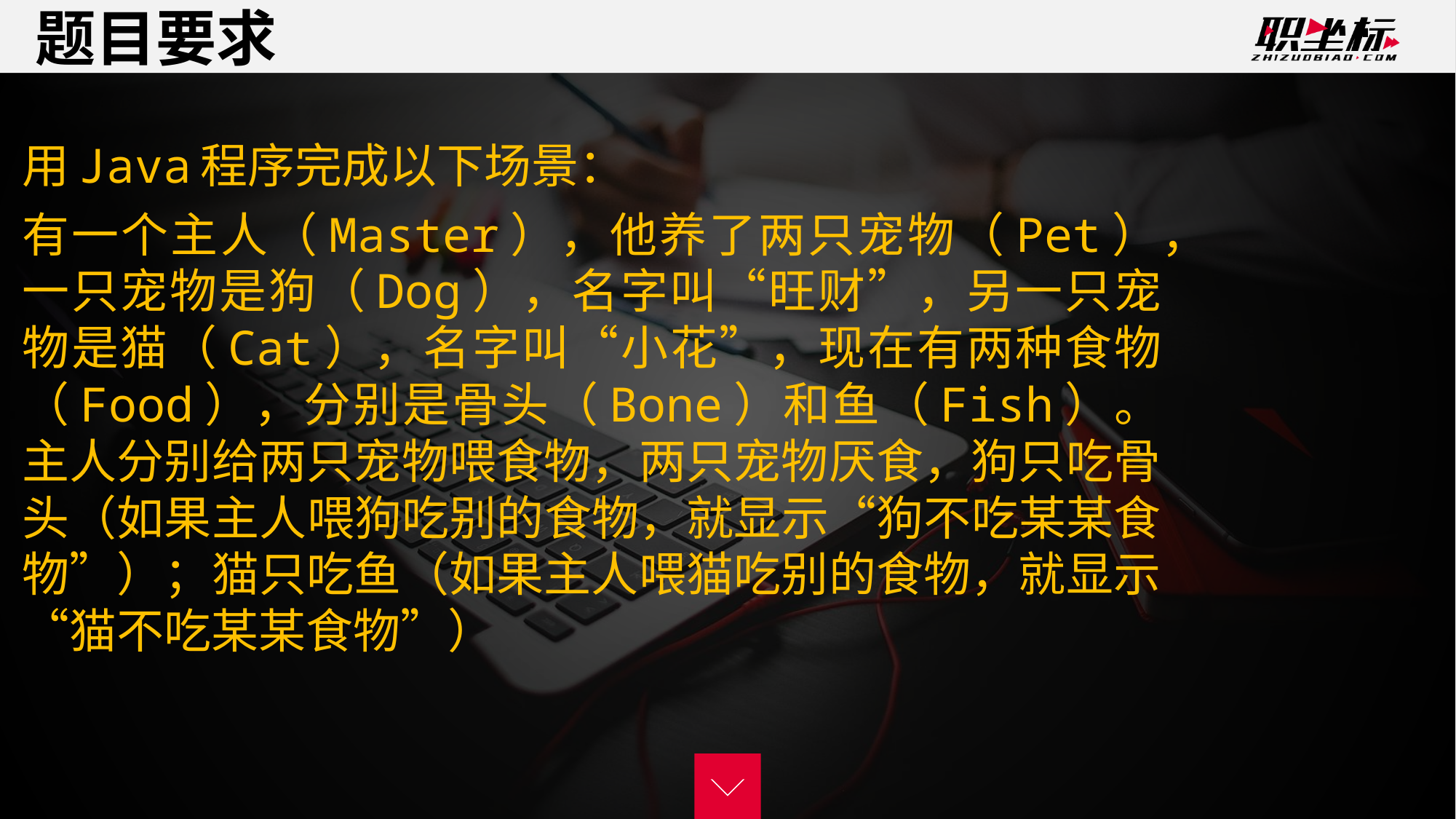

题目要求
用Java程序完成以下场景：
有一个主人（Master），他养了两只宠物（Pet），一只宠物是狗（Dog），名字叫“旺财”，另一只宠物是猫（Cat），名字叫“小花”，现在有两种食物（Food），分别是骨头（Bone）和鱼（Fish）。主人分别给两只宠物喂食物，两只宠物厌食，狗只吃骨头（如果主人喂狗吃别的食物，就显示“狗不吃某某食物”）；猫只吃鱼（如果主人喂猫吃别的食物，就显示“猫不吃某某食物”）